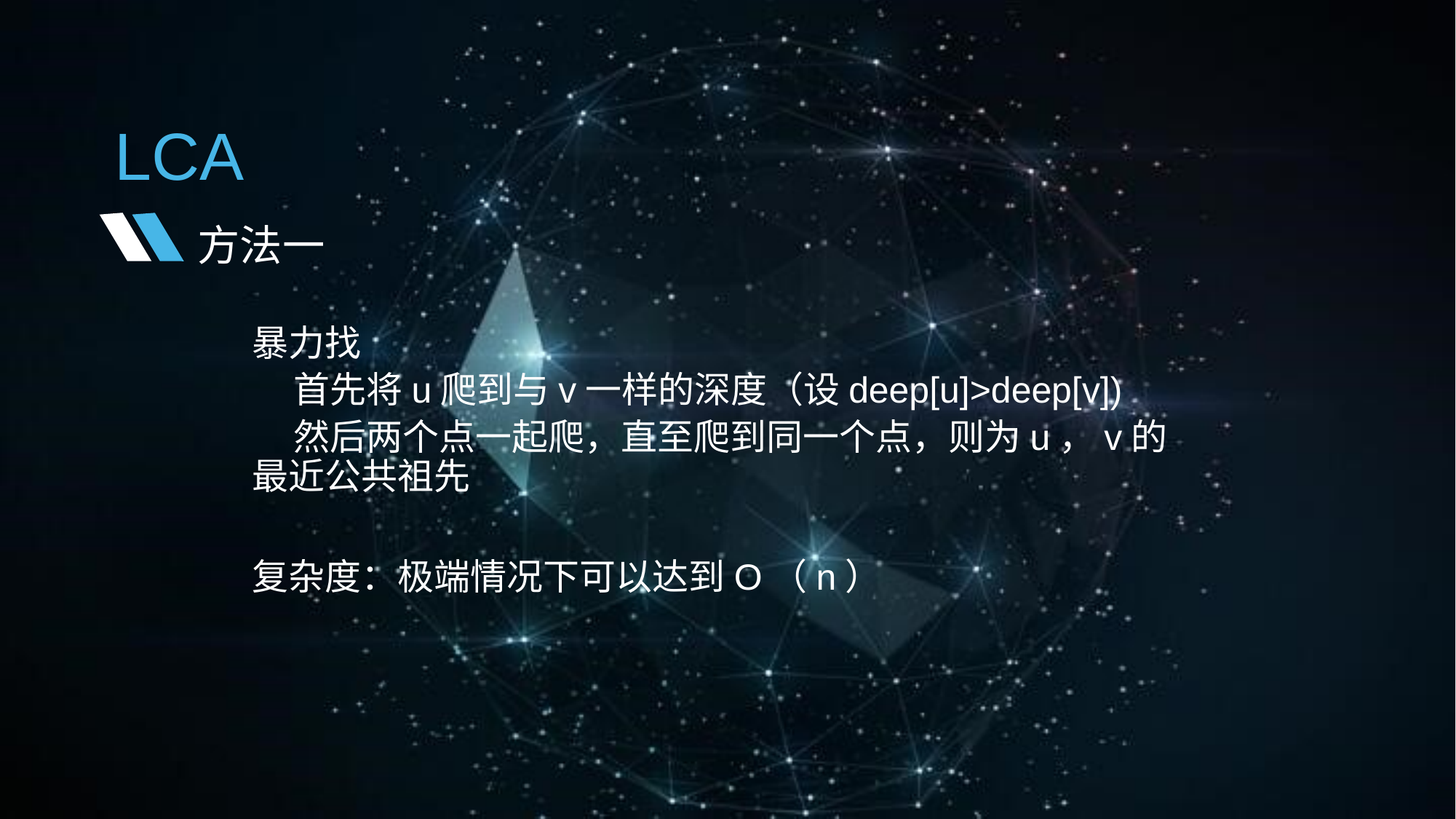

# LCA

方法一

暴力找
    首先将u爬到与v一样的深度（设deep[u]>deep[v])
    然后两个点一起爬，直至爬到同一个点，则为u，v的最近公共祖先

复杂度：极端情况下可以达到O（n）